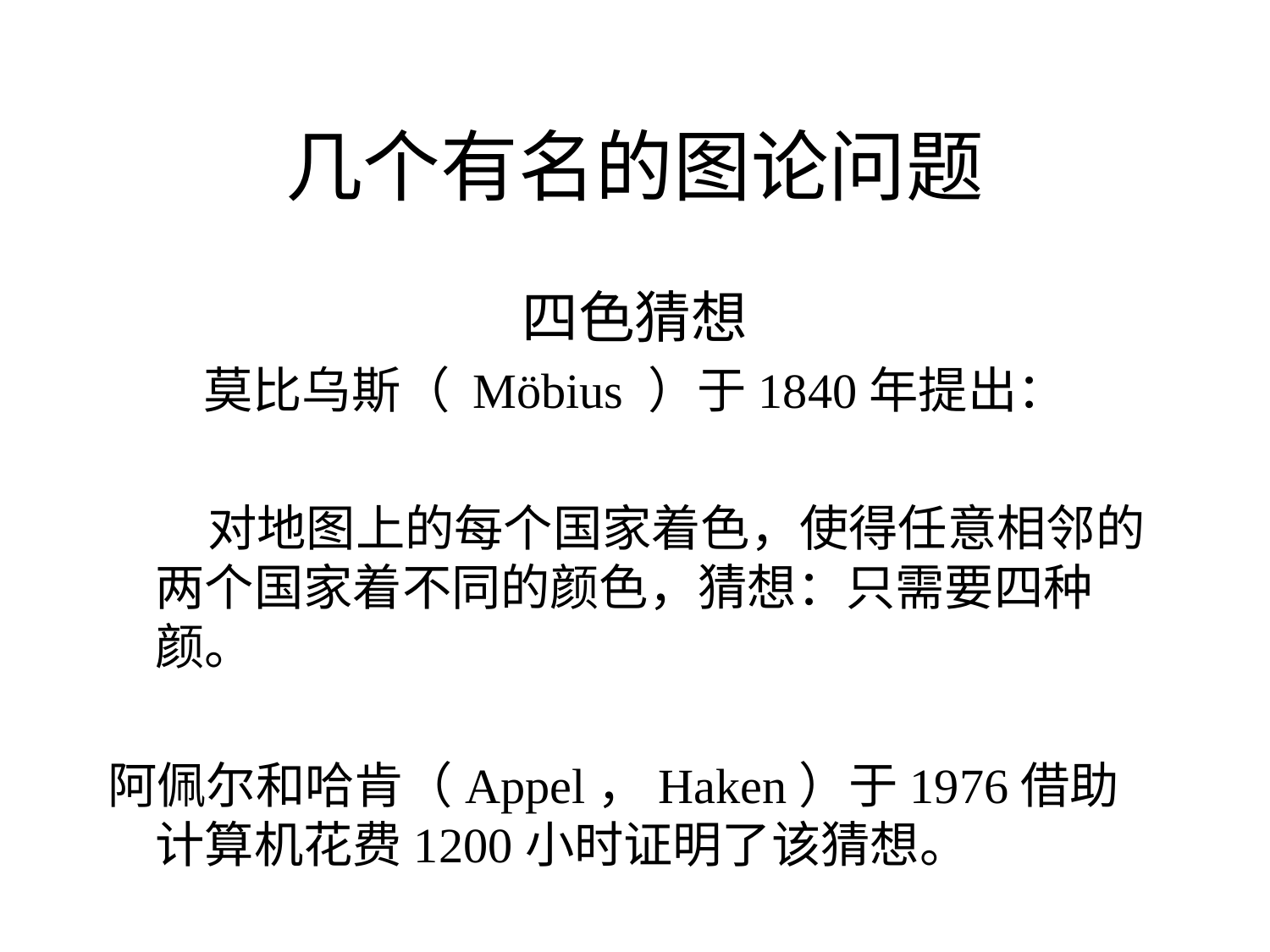

# 几个有名的图论问题
四色猜想
莫比乌斯（ Möbius ）于1840年提出：

        对地图上的每个国家着色，使得任意相邻的两个国家着不同的颜色，猜想：只需要四种颜。

阿佩尔和哈肯（Appel，Haken）于1976借助计算机花费1200小时证明了该猜想。